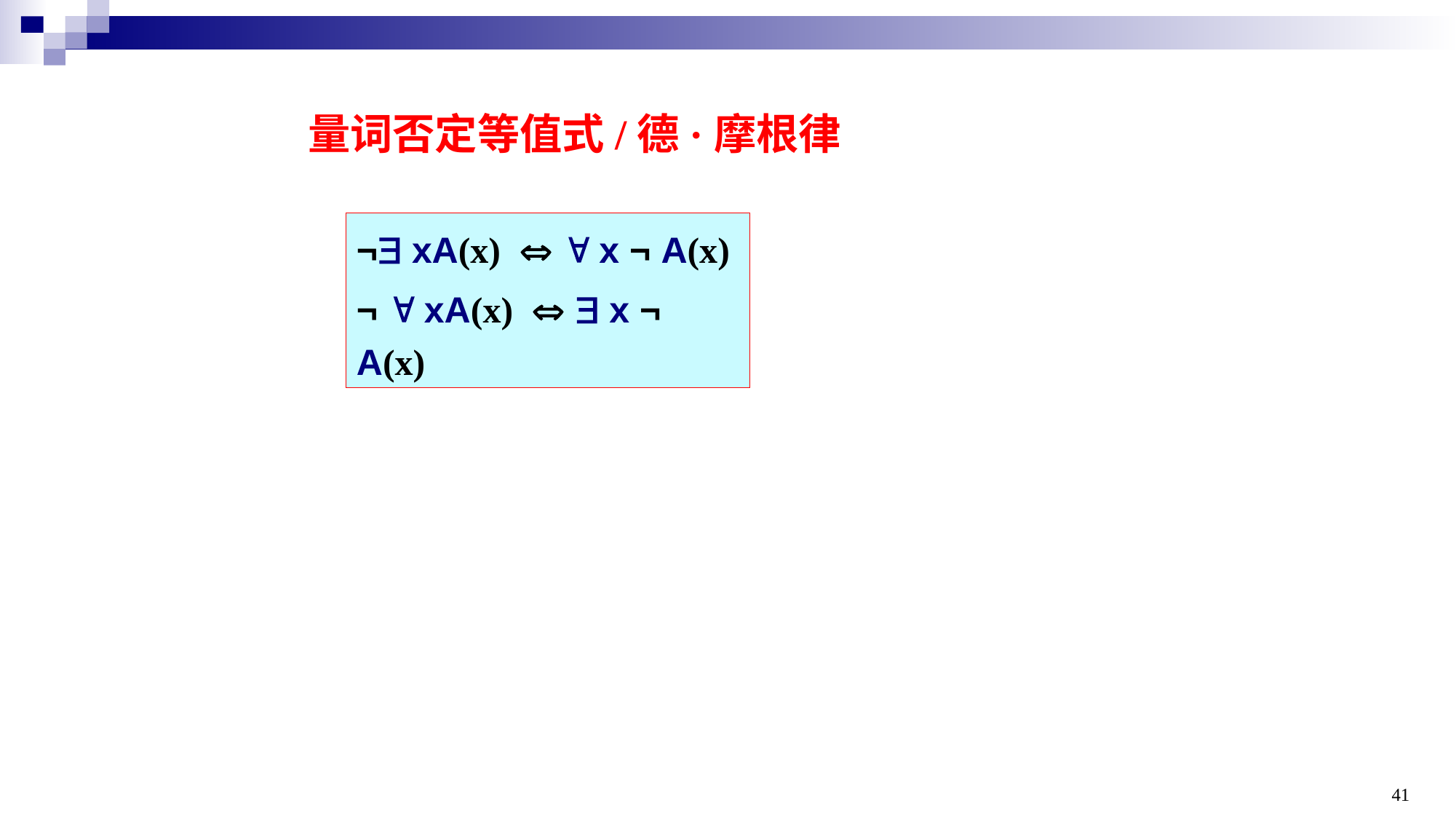

量词否定等值式/德·摩根律
¬∃ xA(x)  ⇔ ∀ x ¬ A(x)
¬ ∀ xA(x)  ⇔ ∃ x ¬ A(x)
41